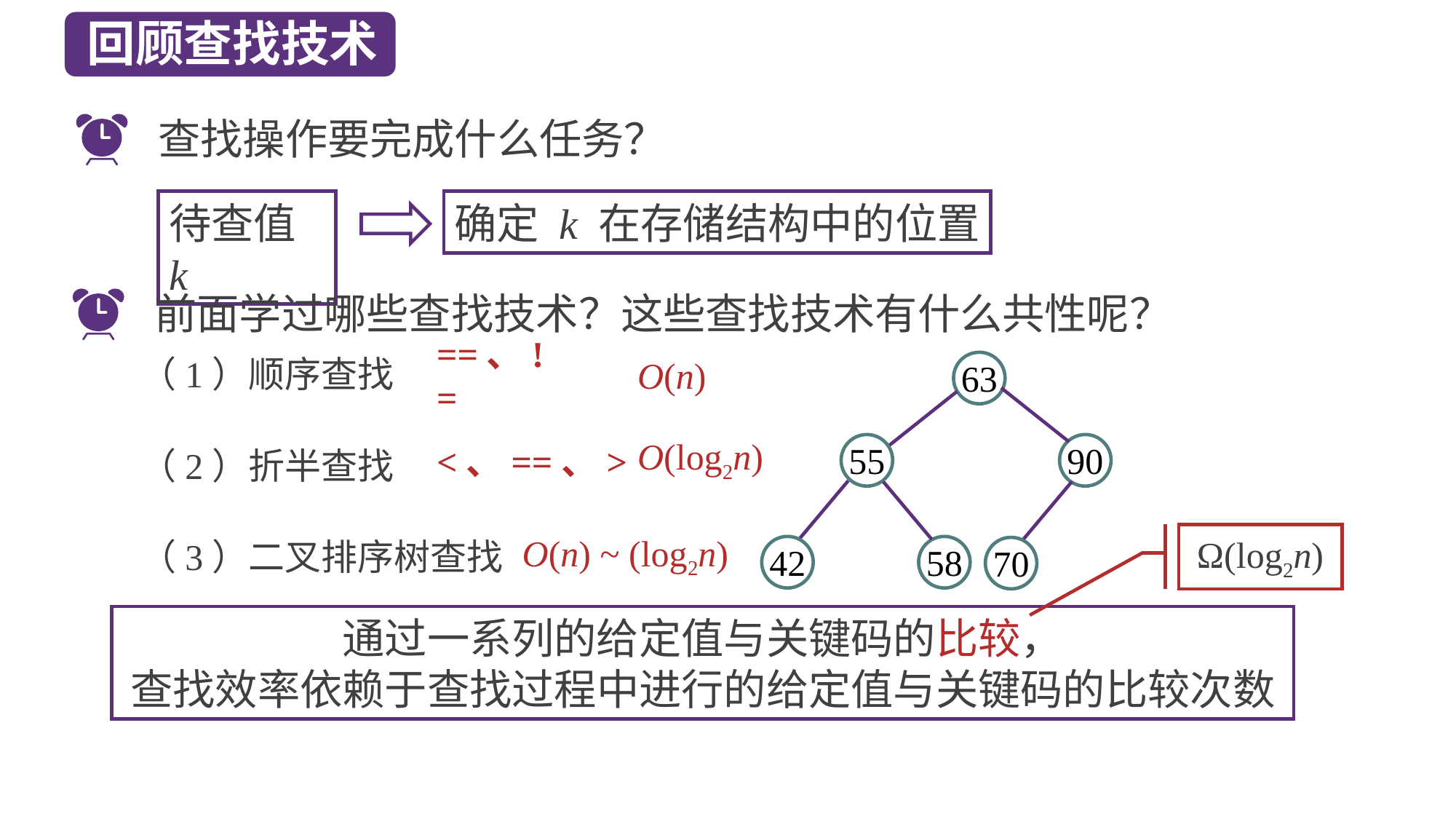

回顾查找技术

查找操作要完成什么任务？

待查值k
确定 k 在存储结构中的位置

前面学过哪些查找技术？这些查找技术有什么共性呢？

（1）顺序查找
==、!=
O(n)
O(log2n)
O(n) ~ (log2n)
63

90

55

42

58

70
（3）二叉排序树查找
<、==、>
（2）折半查找
Ω(log2n)
通过一系列的给定值与关键码的比较，
查找效率依赖于查找过程中进行的给定值与关键码的比较次数